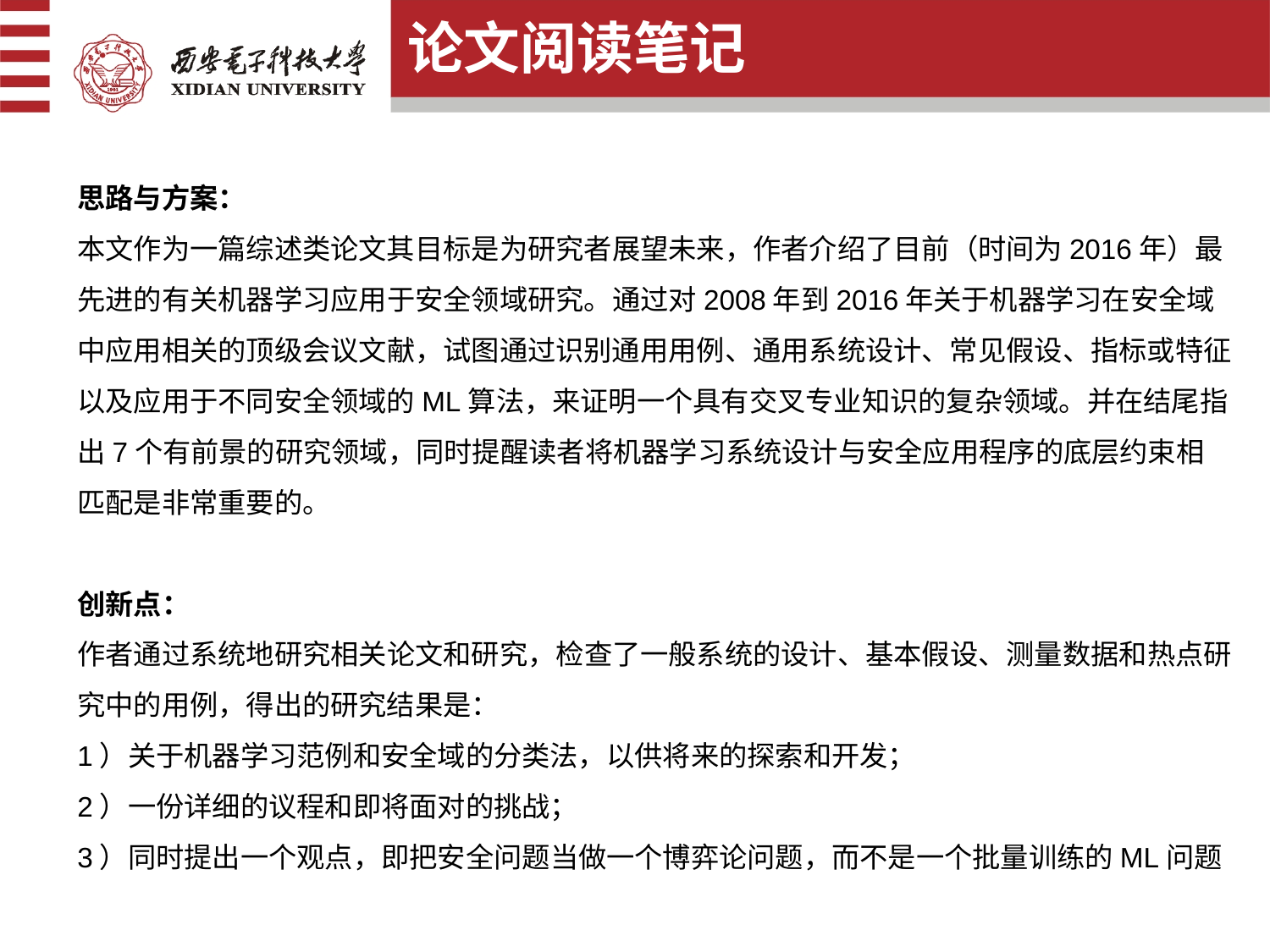

论文阅读笔记
思路与方案：
本文作为一篇综述类论文其目标是为研究者展望未来，作者介绍了目前（时间为2016年）最先进的有关机器学习应用于安全领域研究。通过对2008年到2016年关于机器学习在安全域中应用相关的顶级会议文献，试图通过识别通用用例、通用系统设计、常见假设、指标或特征以及应用于不同安全领域的ML算法，来证明一个具有交叉专业知识的复杂领域。并在结尾指出7个有前景的研究领域，同时提醒读者将机器学习系统设计与安全应用程序的底层约束相匹配是非常重要的。

创新点：
作者通过系统地研究相关论文和研究，检查了一般系统的设计、基本假设、测量数据和热点研究中的用例，得出的研究结果是：
1）关于机器学习范例和安全域的分类法，以供将来的探索和开发；
2）一份详细的议程和即将面对的挑战；
3）同时提出一个观点，即把安全问题当做一个博弈论问题，而不是一个批量训练的ML问题